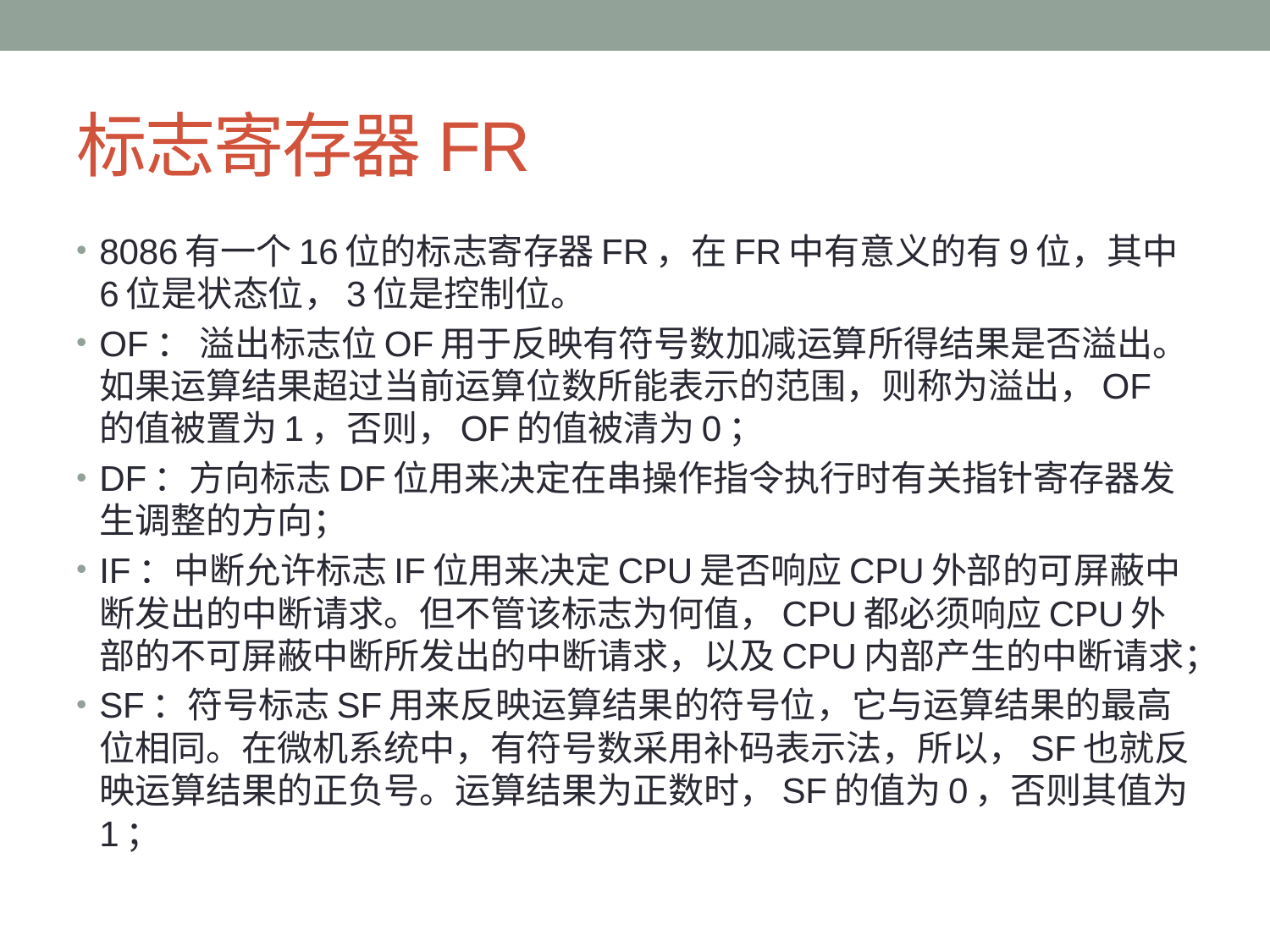

# 标志寄存器FR
8086有一个16位的标志寄存器FR，在FR中有意义的有9位，其中6位是状态位，3位是控制位。
OF： 溢出标志位OF用于反映有符号数加减运算所得结果是否溢出。如果运算结果超过当前运算位数所能表示的范围，则称为溢出，OF的值被置为1，否则，OF的值被清为0；
DF：方向标志DF位用来决定在串操作指令执行时有关指针寄存器发生调整的方向；
IF：中断允许标志IF位用来决定CPU是否响应CPU外部的可屏蔽中断发出的中断请求。但不管该标志为何值，CPU都必须响应CPU外部的不可屏蔽中断所发出的中断请求，以及CPU内部产生的中断请求；
SF：符号标志SF用来反映运算结果的符号位，它与运算结果的最高位相同。在微机系统中，有符号数采用补码表示法，所以，SF也就反映运算结果的正负号。运算结果为正数时，SF的值为0，否则其值为1；